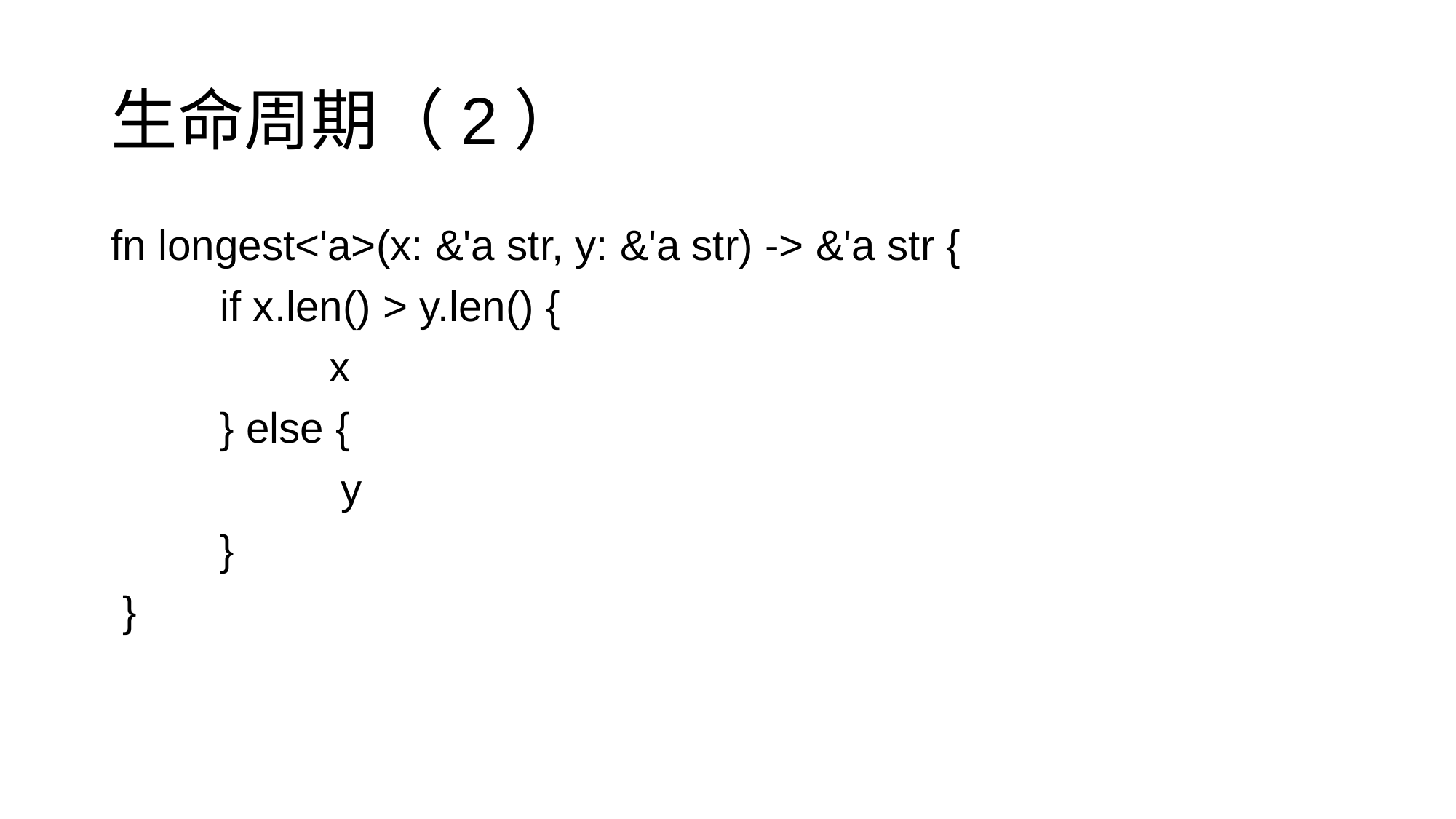

# 生命周期（2）
fn longest<'a>(x: &'a str, y: &'a str) -> &'a str {
	if x.len() > y.len() {
	 	x
	} else {
		 y
	}
 }